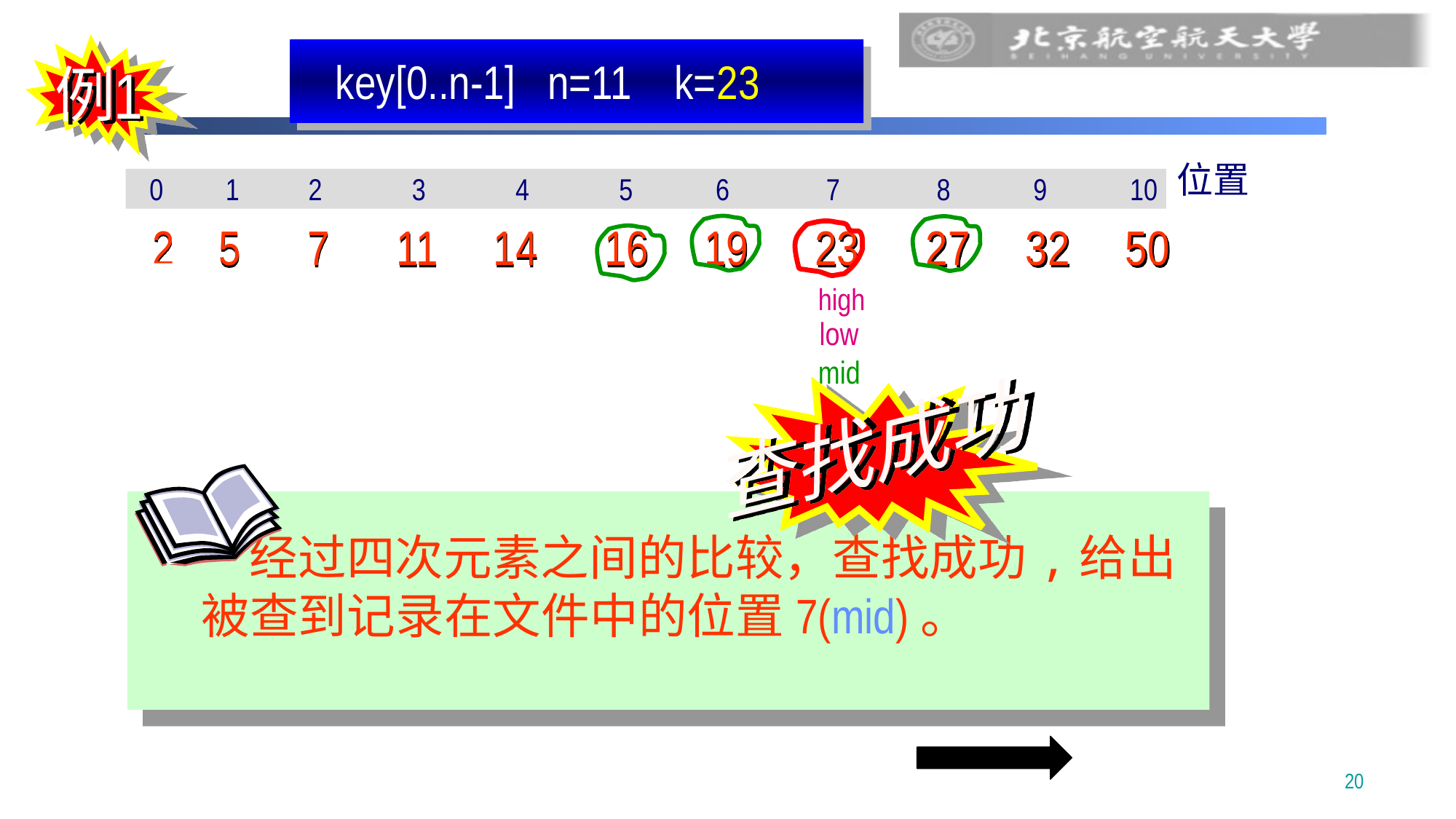

key[0..n-1]   n=11    k=23

1
例
位置
0         1          2             3             4             5            6              7              8            9            10

2    5      7      11     14      16     19      23      27     32     50

low
low

high
mid

mid
high

mid

low

mid

查找成功

    经过四次元素之间的比较，查找成功,给出被查到记录在文件中的位置7(mid)。

20